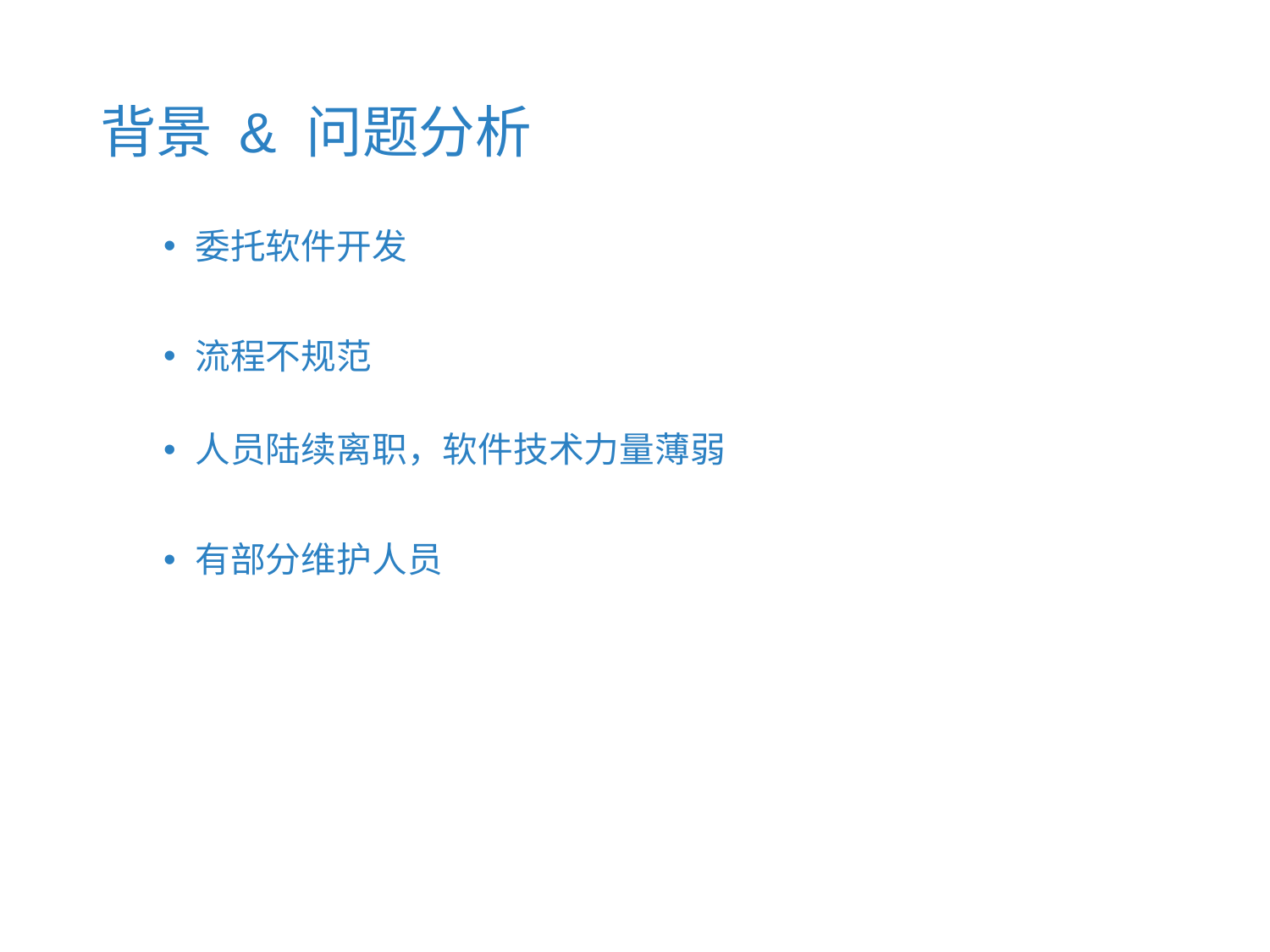

# 背景 & 问题分析
委托软件开发

流程不规范

人员陆续离职，软件技术力量薄弱

有部分维护人员